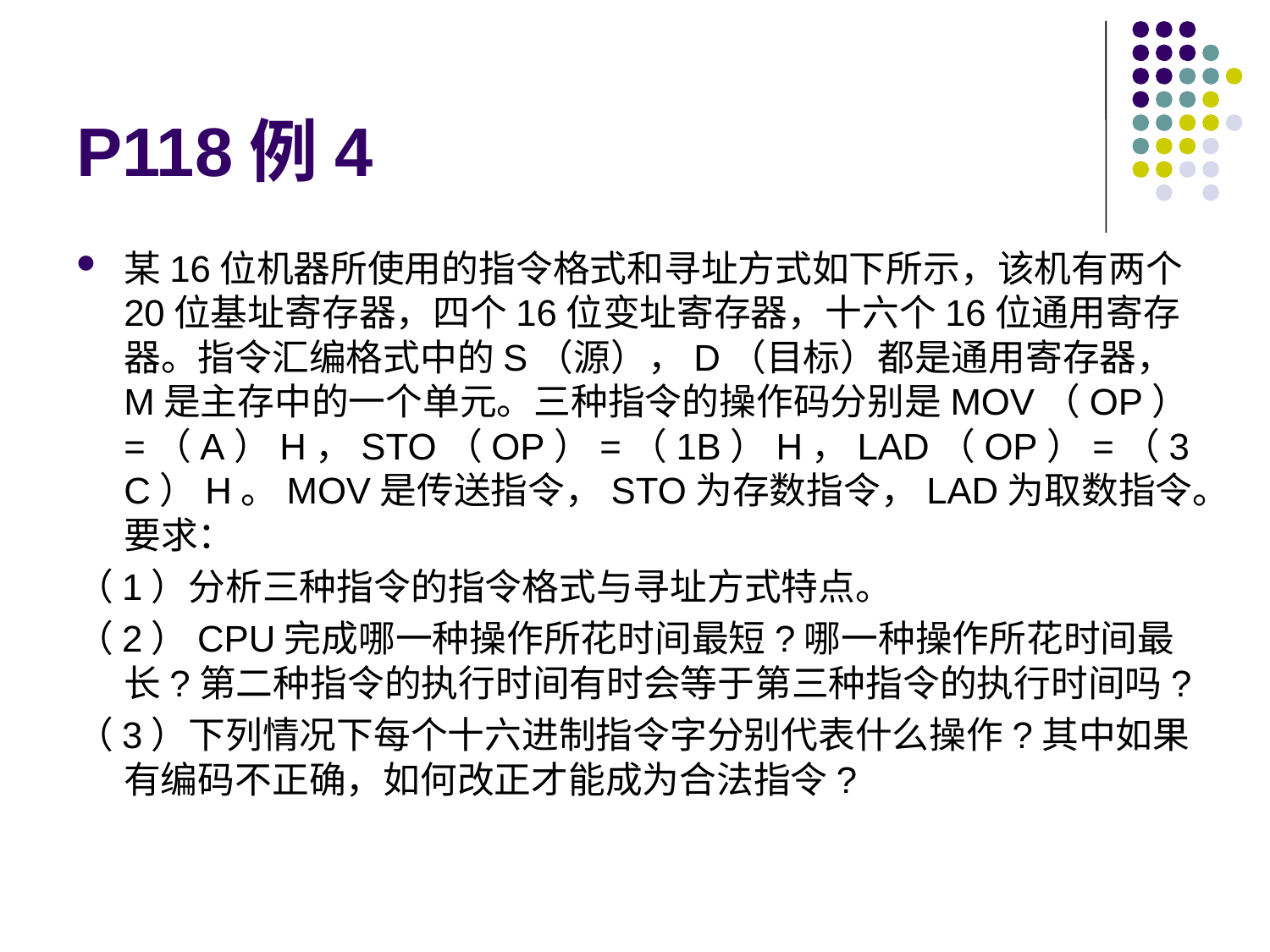

# P118例4
某16位机器所使用的指令格式和寻址方式如下所示，该机有两个20位基址寄存器，四个16位变址寄存器，十六个16位通用寄存器。指令汇编格式中的S（源），D（目标）都是通用寄存器，M是主存中的一个单元。三种指令的操作码分别是MOV（OP）=（A）H，STO（OP）=（1B）H，LAD（OP）=（3C）H。MOV是传送指令，STO为存数指令，LAD为取数指令。要求：
（1）分析三种指令的指令格式与寻址方式特点。
（2）CPU完成哪一种操作所花时间最短?哪一种操作所花时间最长?第二种指令的执行时间有时会等于第三种指令的执行时间吗?
（3）下列情况下每个十六进制指令字分别代表什么操作?其中如果有编码不正确，如何改正才能成为合法指令?

30